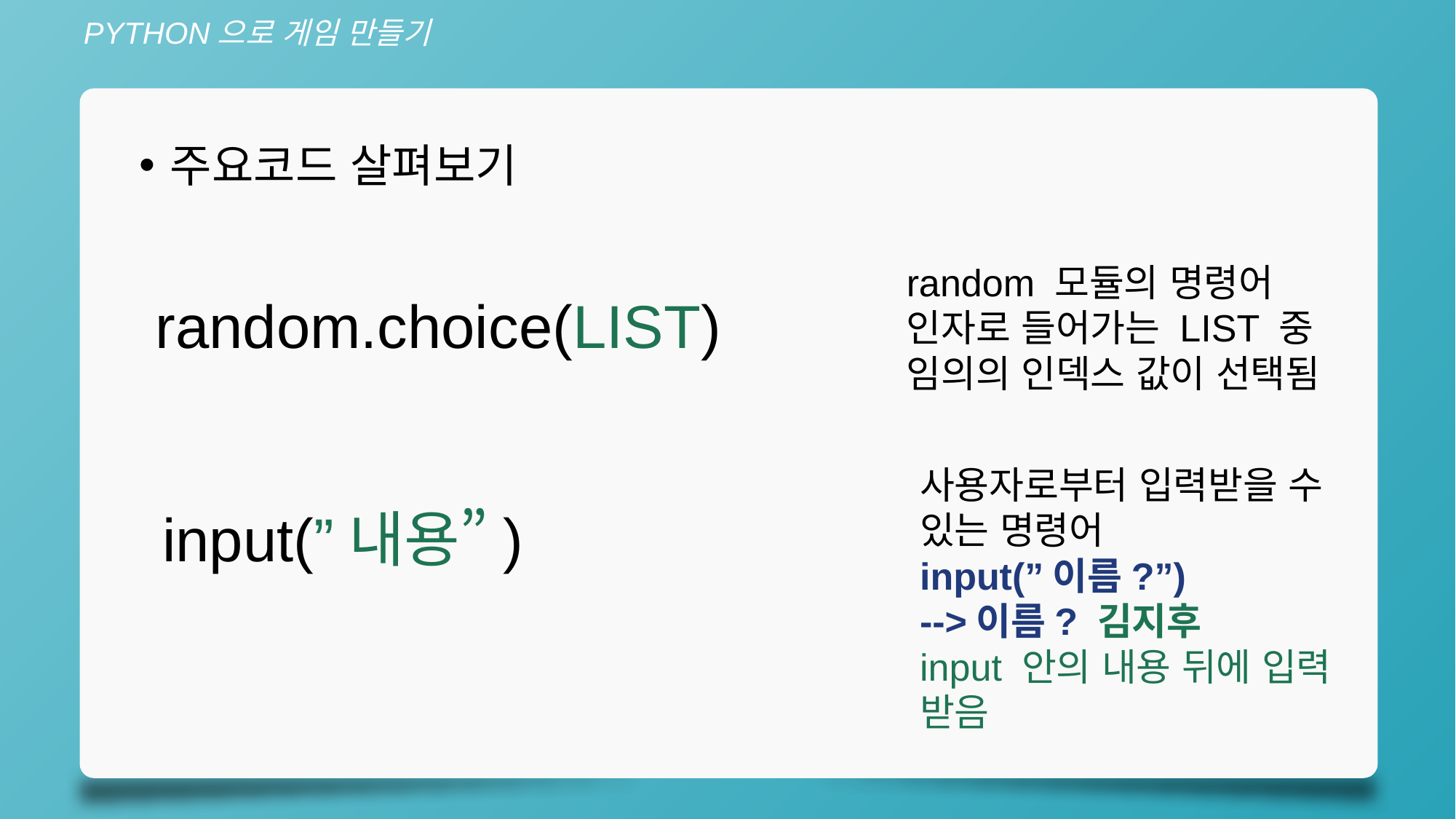

PYTHON으로 게임 만들기

주요코드 살펴보기

random 모듈의 명령어
인자로 들어가는 LIST 중
임의의 인덱스 값이 선택됨

random.choice(LIST)
사용자로부터 입력받을 수 있는 명령어
input(”이름?”)
-->이름? 김지후
input 안의 내용 뒤에 입력 받음

input(”내용”)